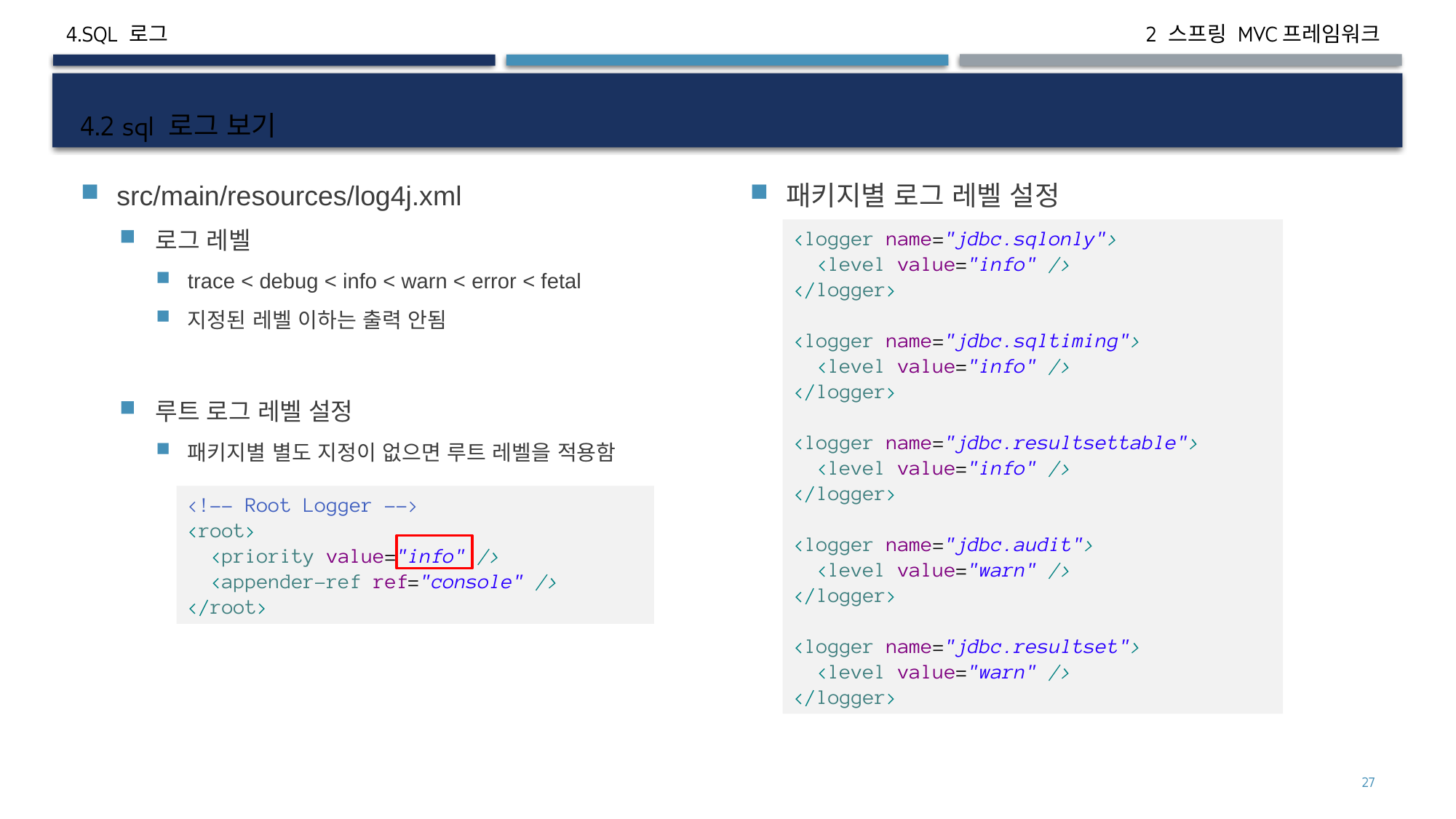

4.SQL 로그
# 4.2 sql 로그 보기
src/main/resources/log4j.xml
로그 레벨
trace < debug < info < warn < error < fetal
지정된 레벨 이하는 출력 안됨

루트 로그 레벨 설정
패키지별 별도 지정이 없으면 루트 레벨을 적용함

패키지별 로그 레벨 설정
<logger name="jdbc.sqlonly">
  <level value="info" />
</logger>

<logger name="jdbc.sqltiming">
  <level value="info" />
</logger>

<logger name="jdbc.resultsettable">
  <level value="info" />
</logger>

<logger name="jdbc.audit">
  <level value="warn" />
</logger>

<logger name="jdbc.resultset">
  <level value="warn" />
</logger>
<!-- Root Logger -->
<root>
  <priority value="info" />
  <appender-ref ref="console" />
</root>

27